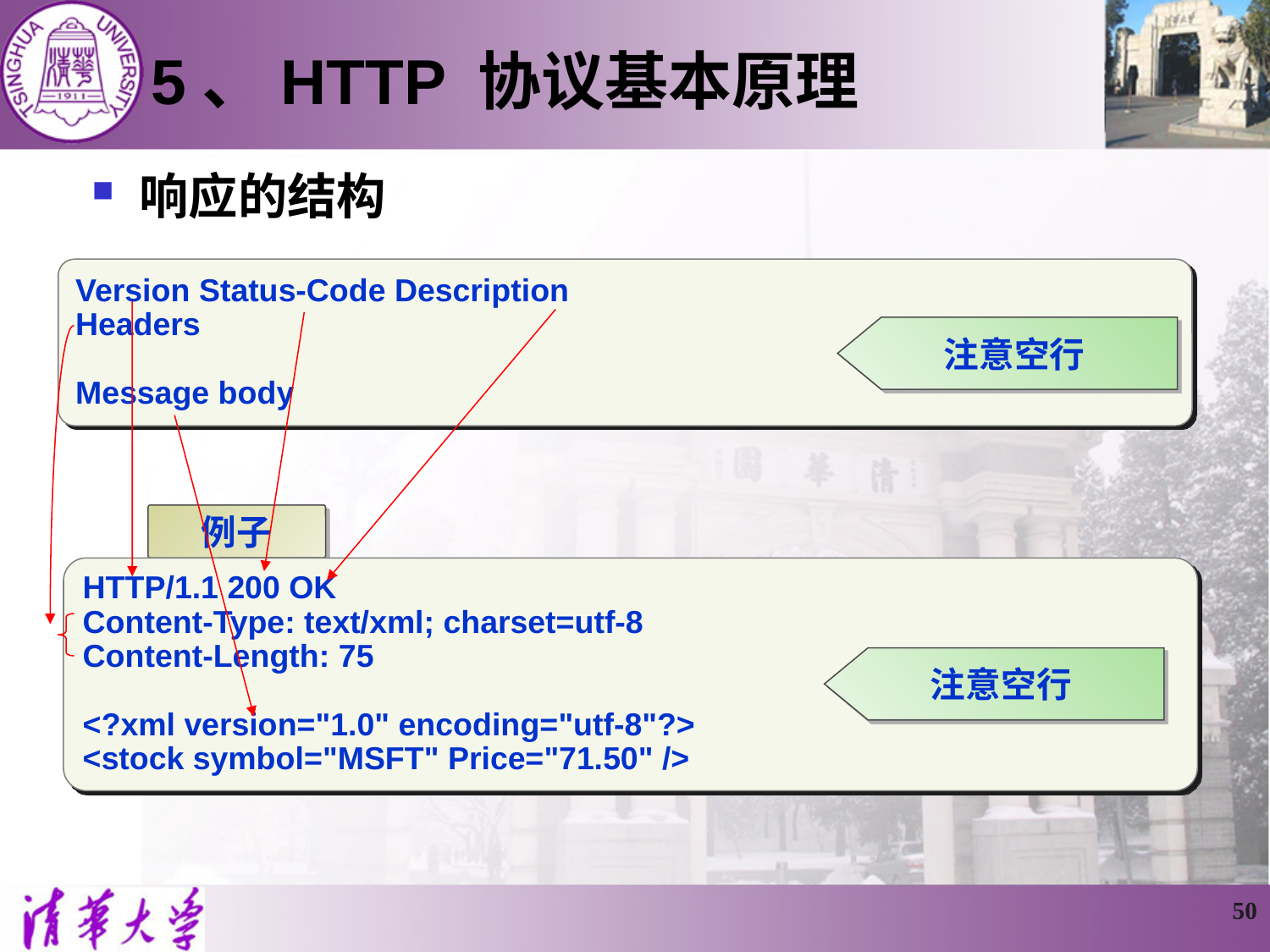

# 5、HTTP 协议基本原理
响应的结构
Version Status-Code Description
Headers

Message body

注意空行

例子
HTTP/1.1 200 OK
Content-Type: text/xml; charset=utf-8
Content-Length: 75

<?xml version="1.0" encoding="utf-8"?>
<stock symbol="MSFT" Price="71.50" />

注意空行
50